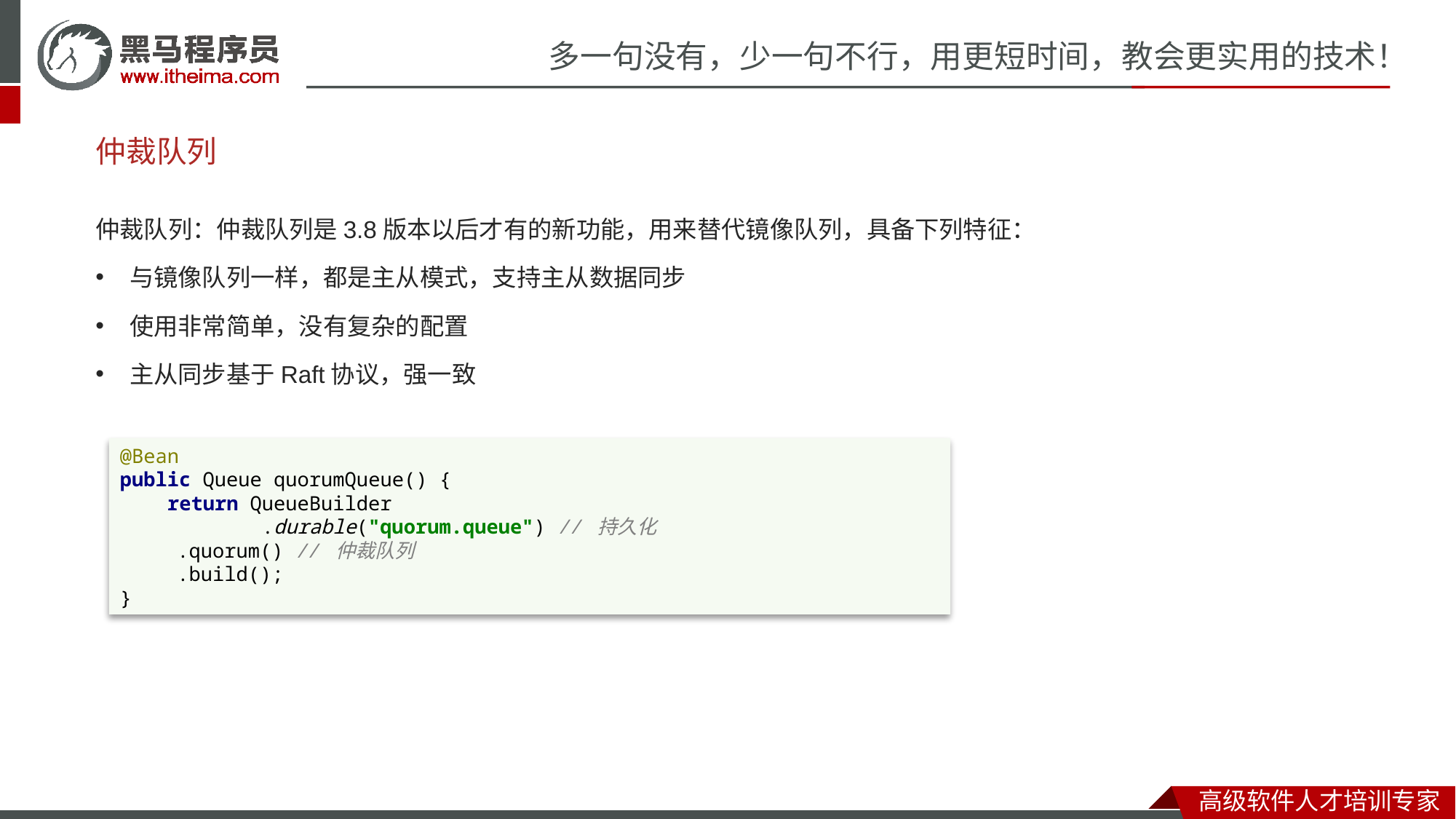

# 仲裁队列
仲裁队列：仲裁队列是3.8版本以后才有的新功能，用来替代镜像队列，具备下列特征：
与镜像队列一样，都是主从模式，支持主从数据同步
使用非常简单，没有复杂的配置
主从同步基于Raft协议，强一致
@Bean
public Queue quorumQueue() {
    return QueueBuilder
            .durable("quorum.queue") // 持久化
            .quorum() // 仲裁队列
            .build();
}